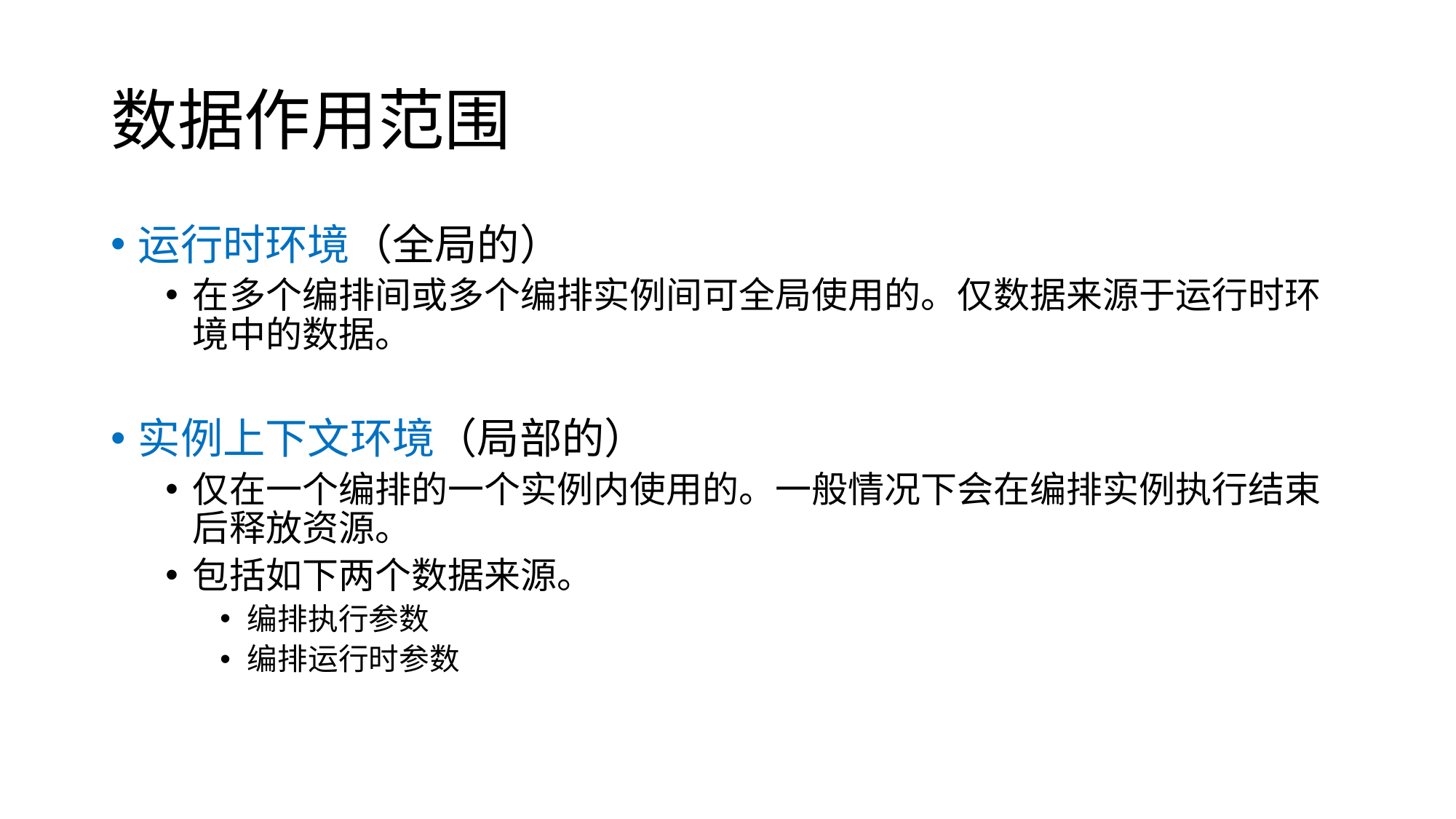

# 数据作用范围
运行时环境（全局的）
在多个编排间或多个编排实例间可全局使用的。仅数据来源于运行时环境中的数据。

实例上下文环境（局部的）
仅在一个编排的一个实例内使用的。一般情况下会在编排实例执行结束后释放资源。
包括如下两个数据来源。
编排执行参数
编排运行时参数